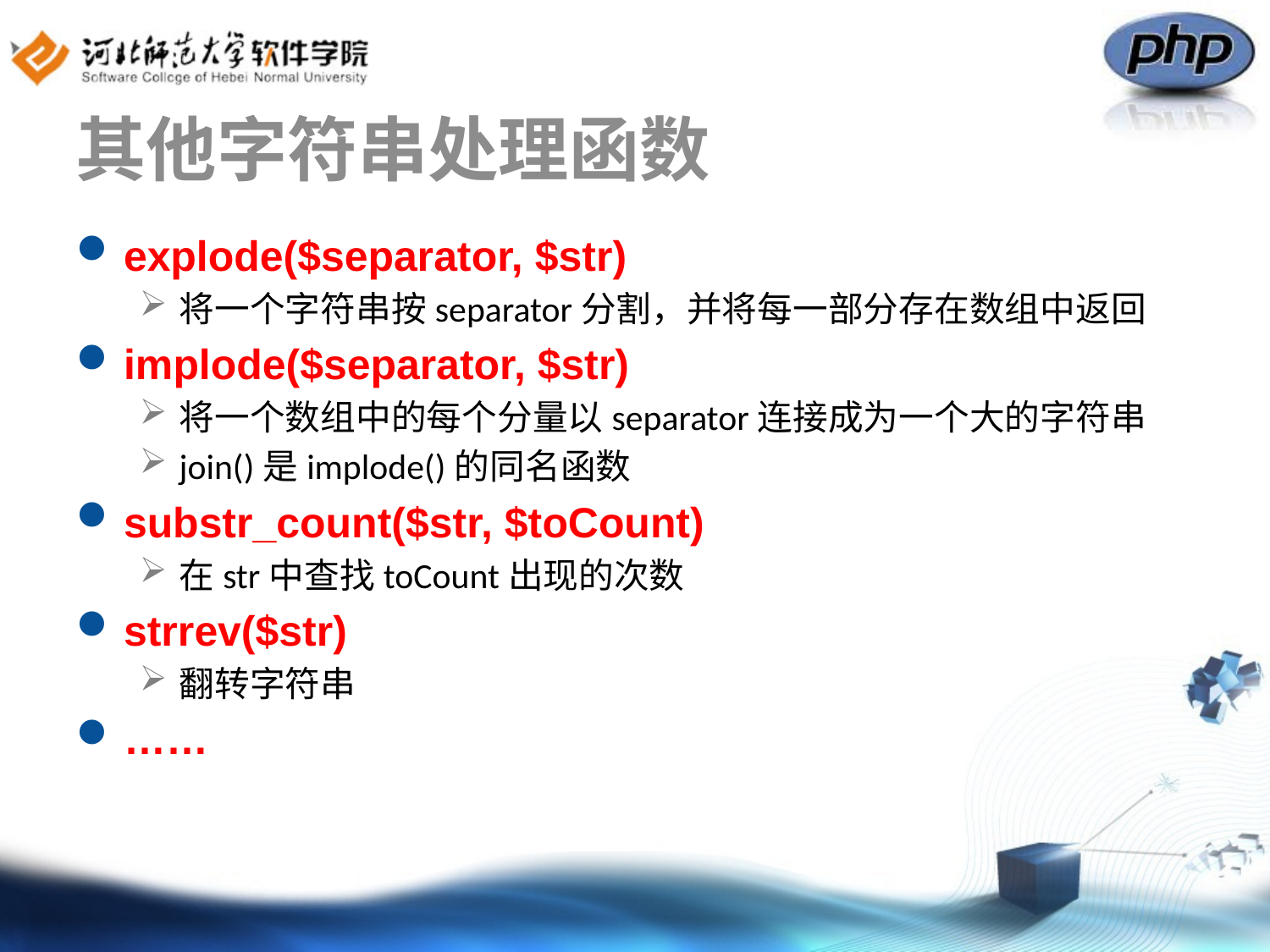

# 其他字符串处理函数
explode($separator, $str)
将一个字符串按separator分割，并将每一部分存在数组中返回
implode($separator, $str)
将一个数组中的每个分量以separator连接成为一个大的字符串
join()是implode()的同名函数
substr_count($str, $toCount)
在str中查找toCount出现的次数
strrev($str)
翻转字符串
……